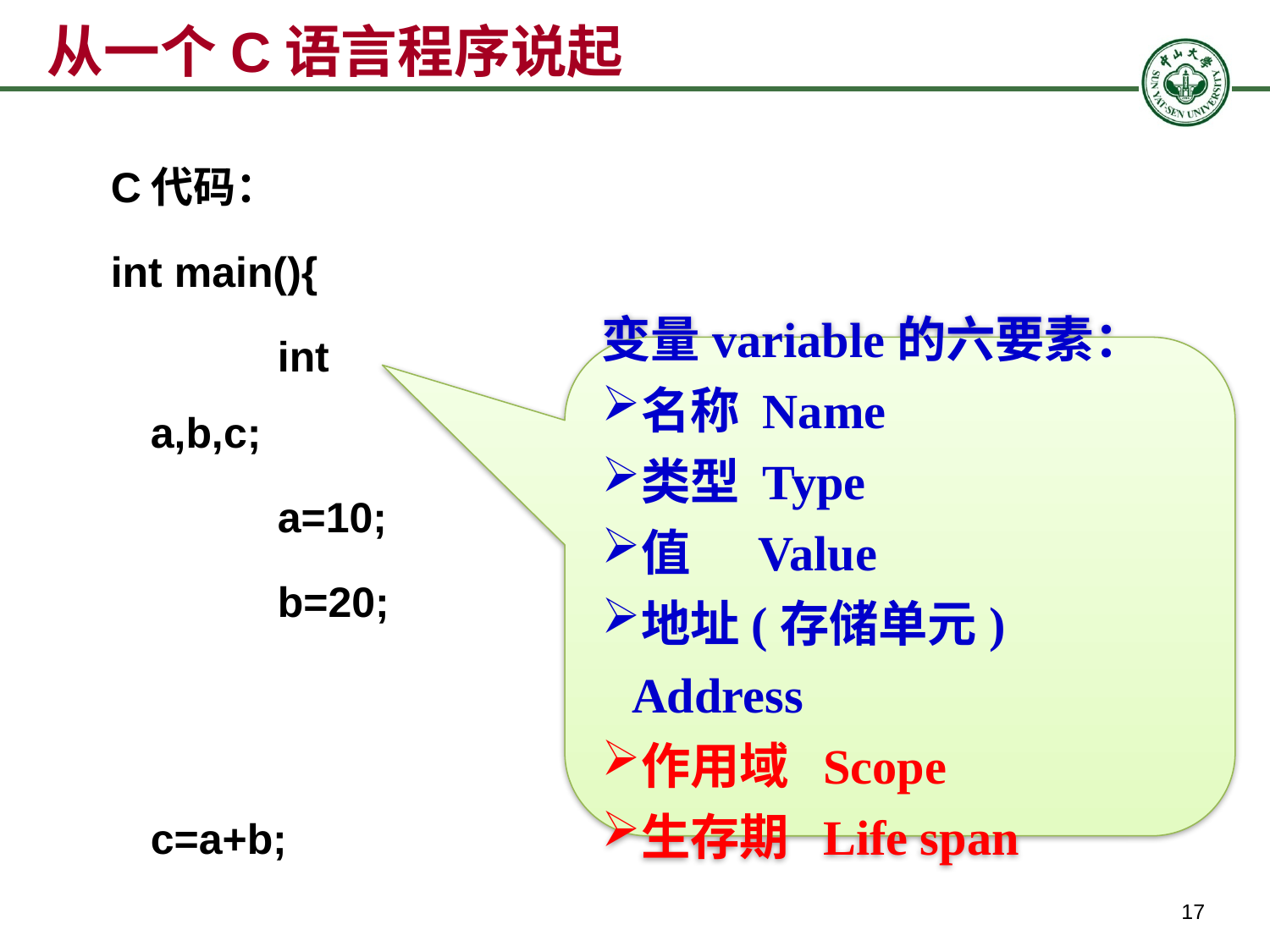

# 从一个C语言程序说起
C代码：
int main(){
		int a,b,c;
		a=10;
		b=20;
		c=a+b;
		return 0;
}

变量variable的六要素：
名称 Name
类型 Type
值     Value
地址(存储单元)  Address
作用域  Scope
生存期  Life span